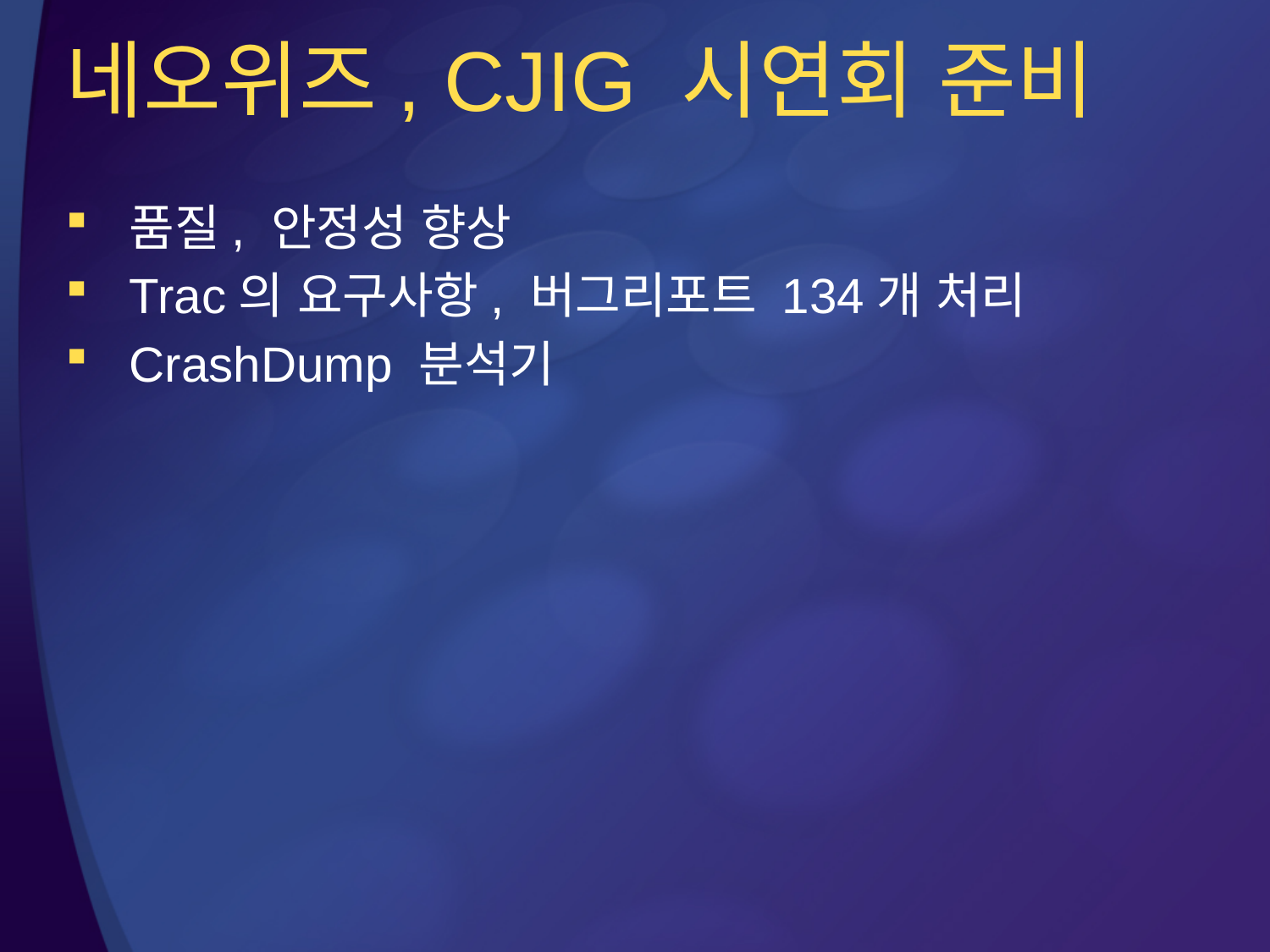

# 네오위즈, CJIG 시연회 준비
품질, 안정성 향상
Trac의 요구사항, 버그리포트 134개 처리
CrashDump 분석기